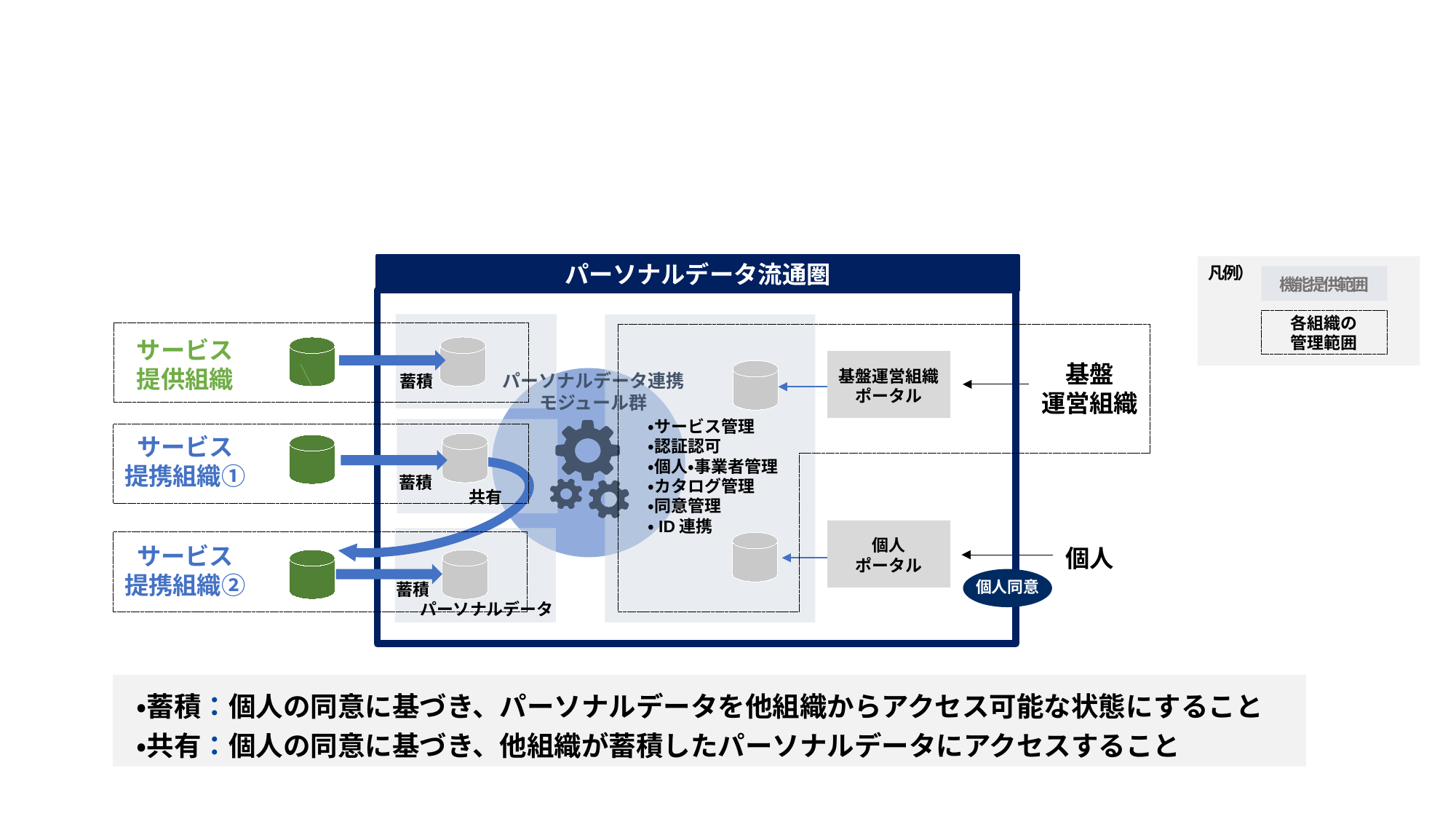

パーソナルデータ流通圏
凡例）
機能提供範囲

各組織の
管理範囲

サービス
提供組織

基盤運営組織
ポータル
基盤
運営組織

パーソナルデータ連携
モジュール群
蓄積

・サービス管理
・認証認可
・個人・事業者管理
・カタログ管理
・同意管理
・ID連携

サービス
提携組織①

蓄積
共有
個人
ポータル

サービス
提携組織②
個人

個人同意
蓄積
パーソナルデータ

・蓄積：個人の同意に基づき、パーソナルデータを他組織からアクセス可能な状態にすること
・共有：個人の同意に基づき、他組織が蓄積したパーソナルデータにアクセスすること